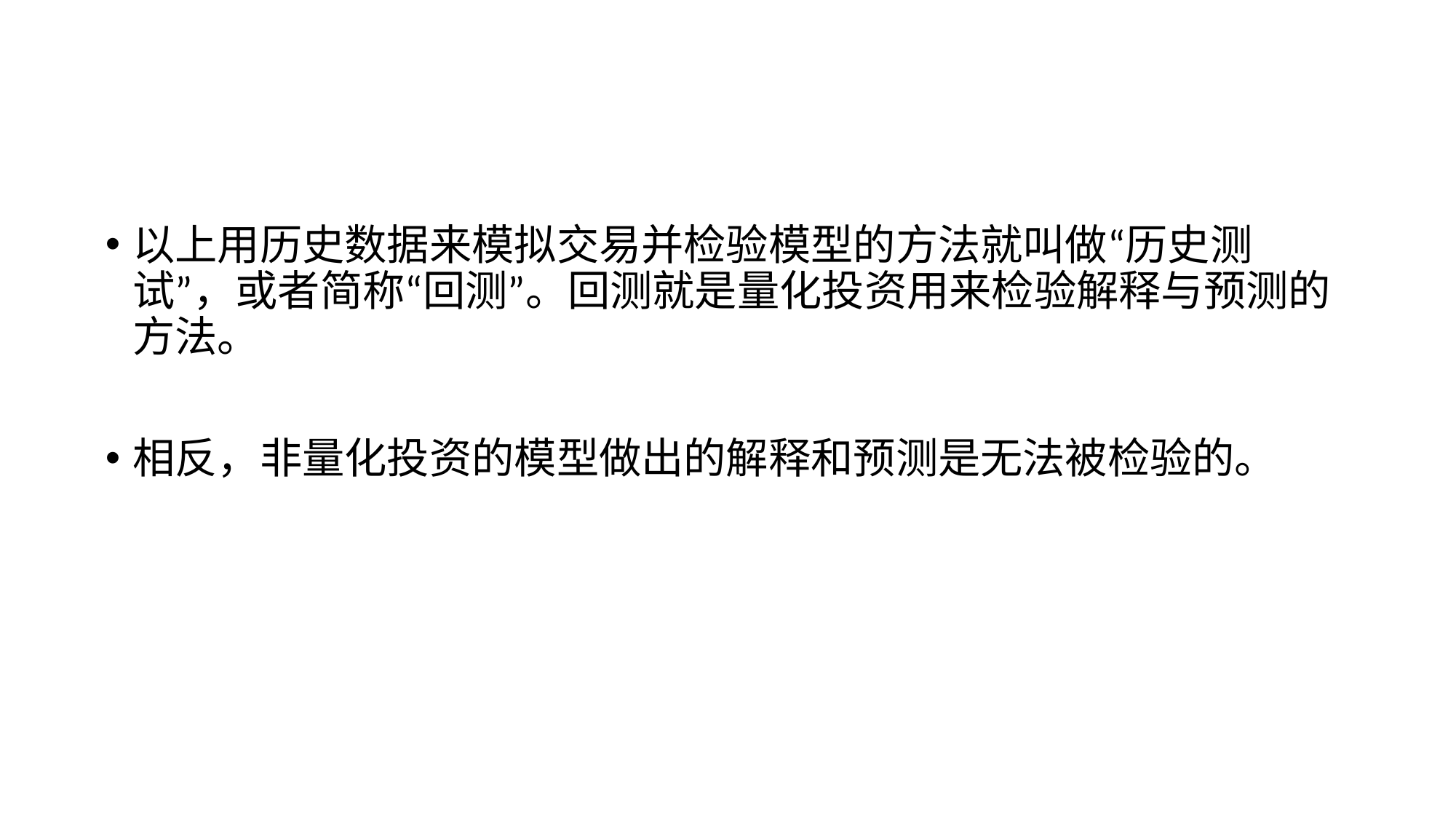

#
以上用历史数据来模拟交易并检验模型的方法就叫做“历史测试”，或者简称“回测”。回测就是量化投资用来检验解释与预测的方法。

相反，非量化投资的模型做出的解释和预测是无法被检验的。